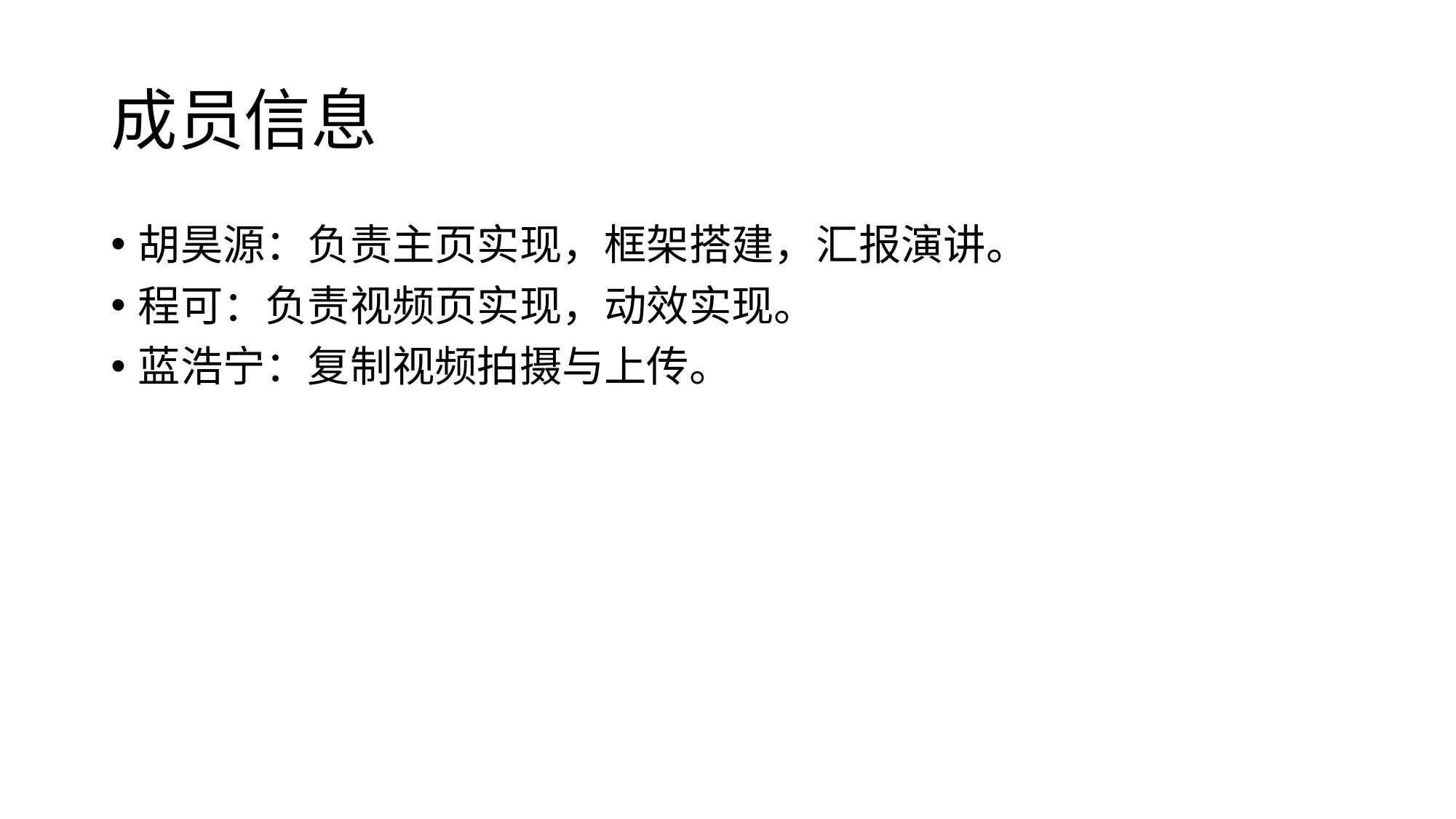

# 成员信息
胡昊源：负责主页实现，框架搭建，汇报演讲。
程可：负责视频页实现，动效实现。
蓝浩宁：复制视频拍摄与上传。